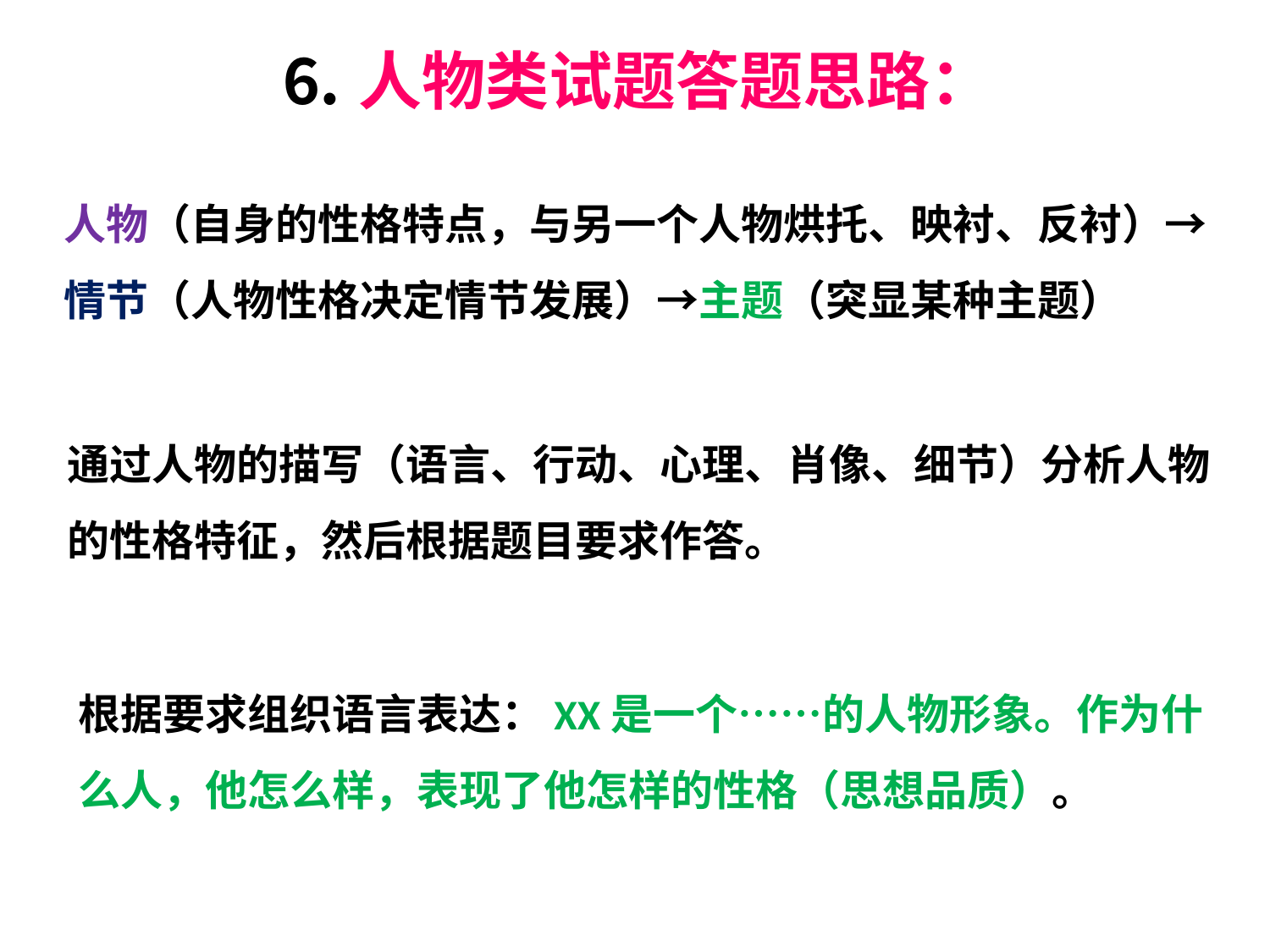

# ⒍人物类试题答题思路：
人物（自身的性格特点，与另一个人物烘托、映衬、反衬）→情节（人物性格决定情节发展）→主题（突显某种主题）
通过人物的描写（语言、行动、心理、肖像、细节）分析人物的性格特征，然后根据题目要求作答。
根据要求组织语言表达：XX是一个……的人物形象。作为什么人，他怎么样，表现了他怎样的性格（思想品质）。